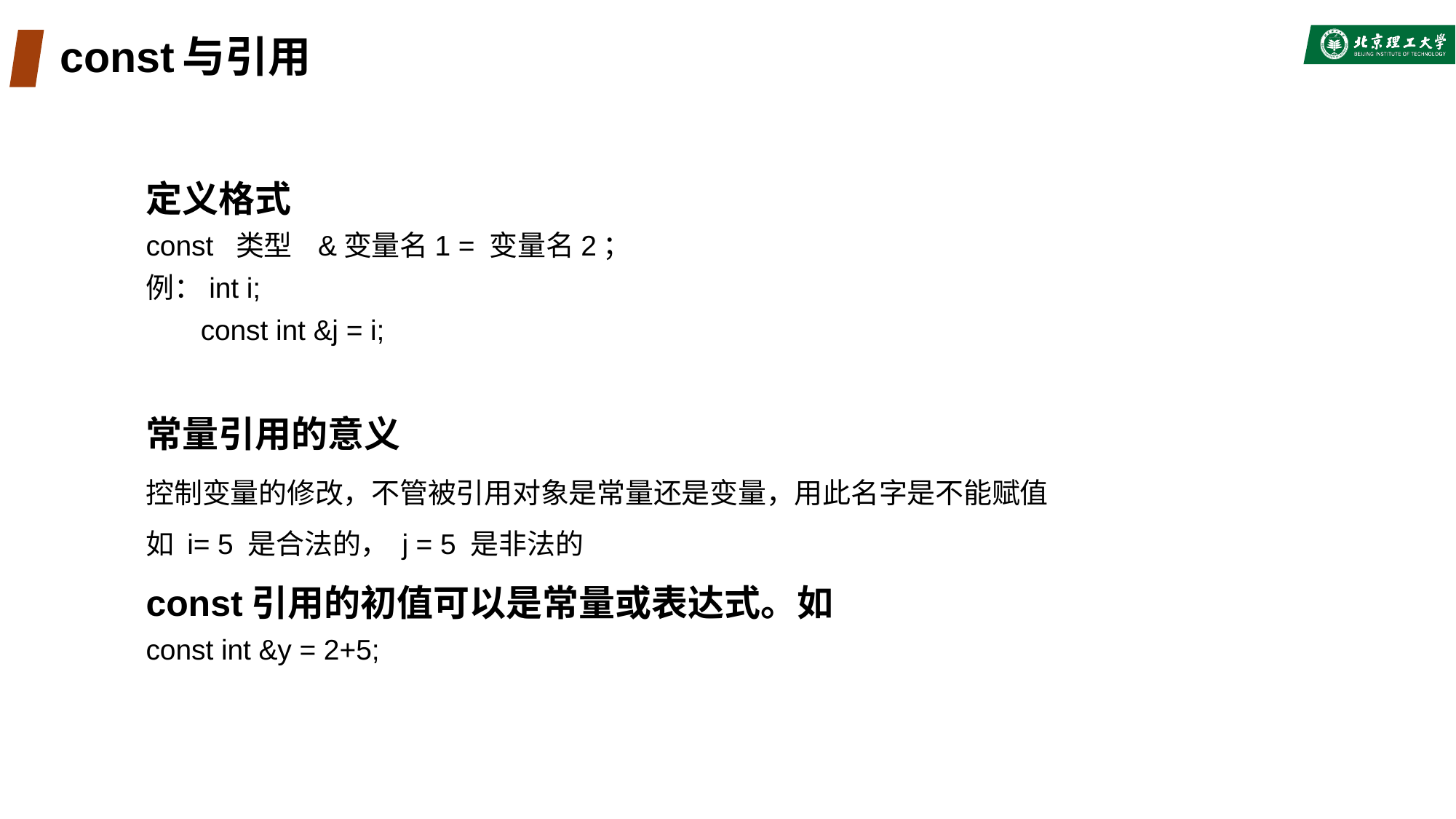

# const与引用
定义格式
const  类型   &变量名1 = 变量名2；
例：int i;
       const int &j = i;

常量引用的意义
控制变量的修改，不管被引用对象是常量还是变量，用此名字是不能赋值
如 i= 5 是合法的， j = 5 是非法的
const引用的初值可以是常量或表达式。如
const int &y = 2+5;